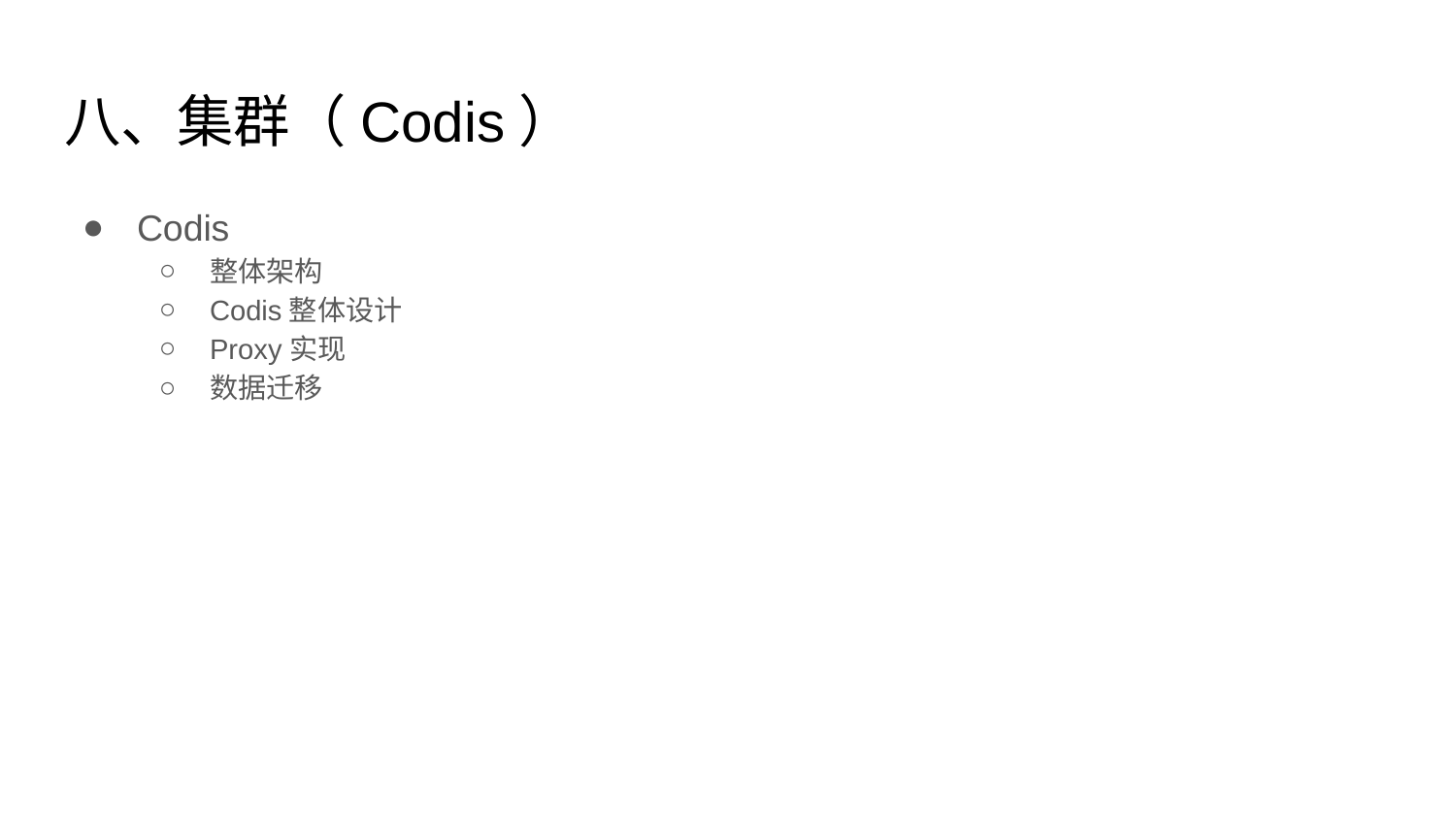

# 八、集群（Codis）
Codis
整体架构
Codis整体设计
Proxy实现
数据迁移